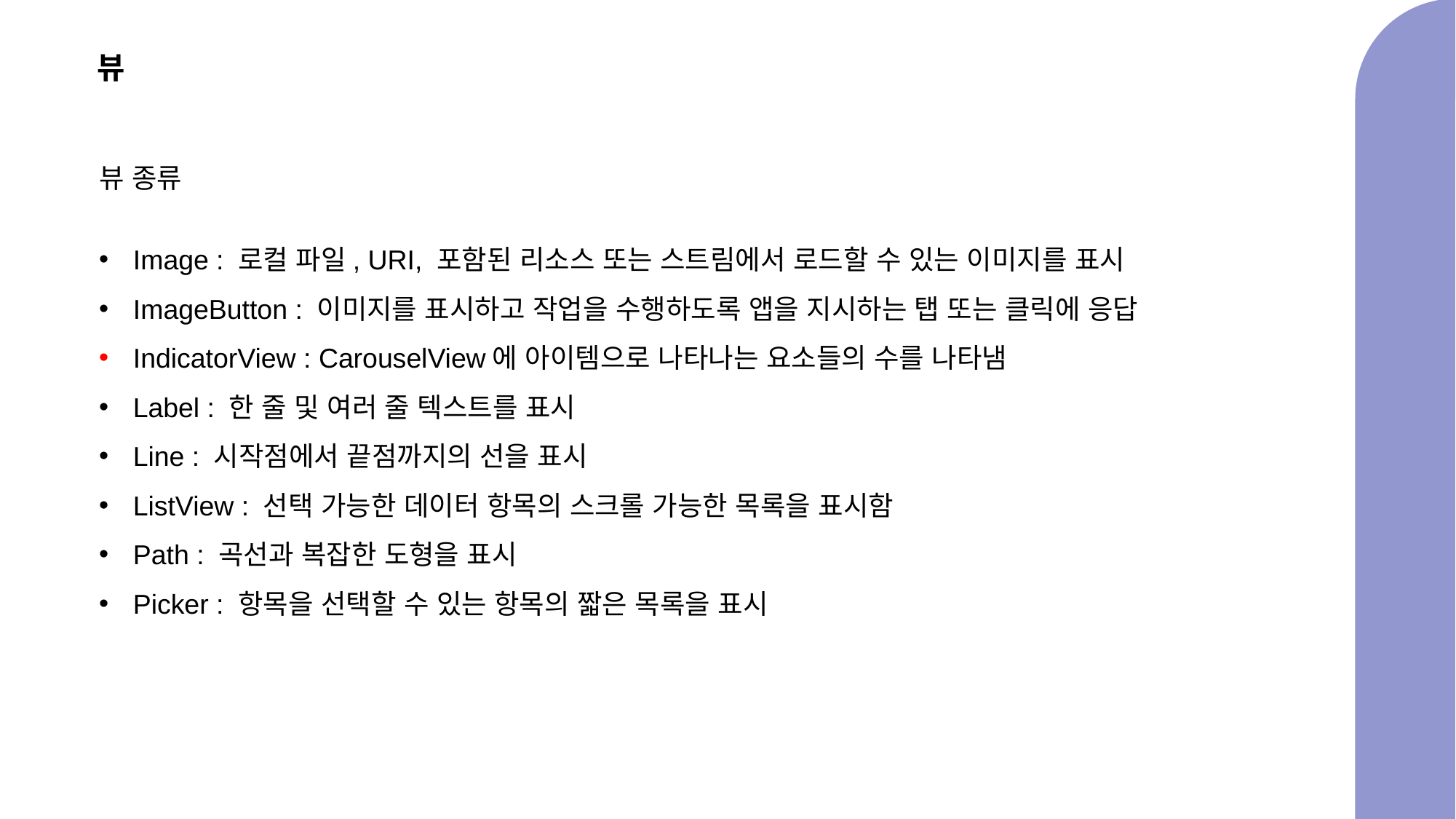

# 뷰
뷰 종류

Image : 로컬 파일, URI, 포함된 리소스 또는 스트림에서 로드할 수 있는 이미지를 표시
ImageButton : 이미지를 표시하고 작업을 수행하도록 앱을 지시하는 탭 또는 클릭에 응답
IndicatorView : CarouselView에 아이템으로 나타나는 요소들의 수를 나타냄
Label : 한 줄 및 여러 줄 텍스트를 표시
Line : 시작점에서 끝점까지의 선을 표시
ListView : 선택 가능한 데이터 항목의 스크롤 가능한 목록을 표시함
Path : 곡선과 복잡한 도형을 표시
Picker : 항목을 선택할 수 있는 항목의 짧은 목록을 표시